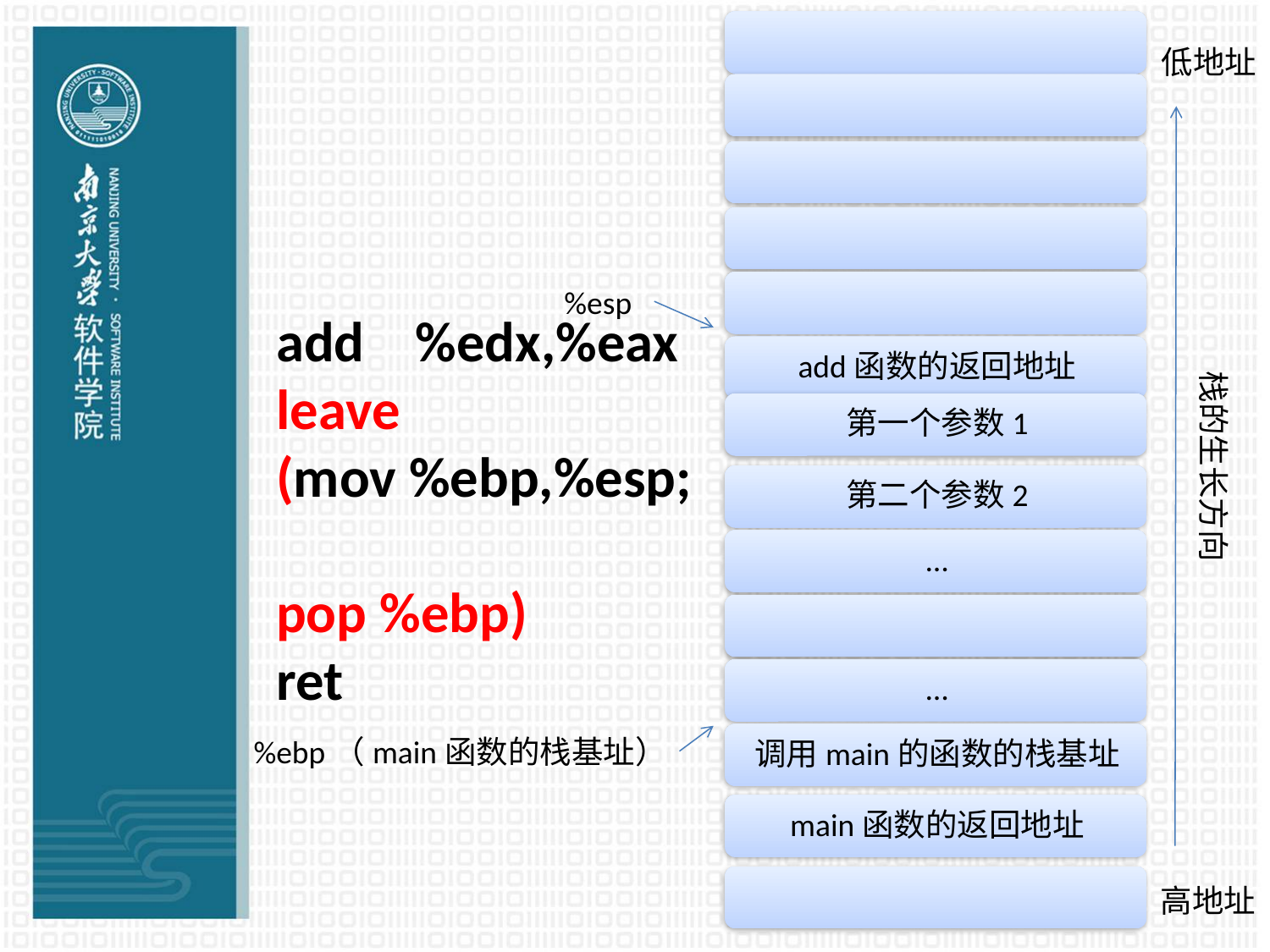

add函数的返回地址
第一个参数1
第二个参数2
…

…
调用main的函数的栈基址
main函数的返回地址

低地址
%esp
# add    %edx,%eax leave (mov %ebp,%esp; pop %ebp) ret
栈的生长方向
%ebp（main函数的栈基址）
高地址